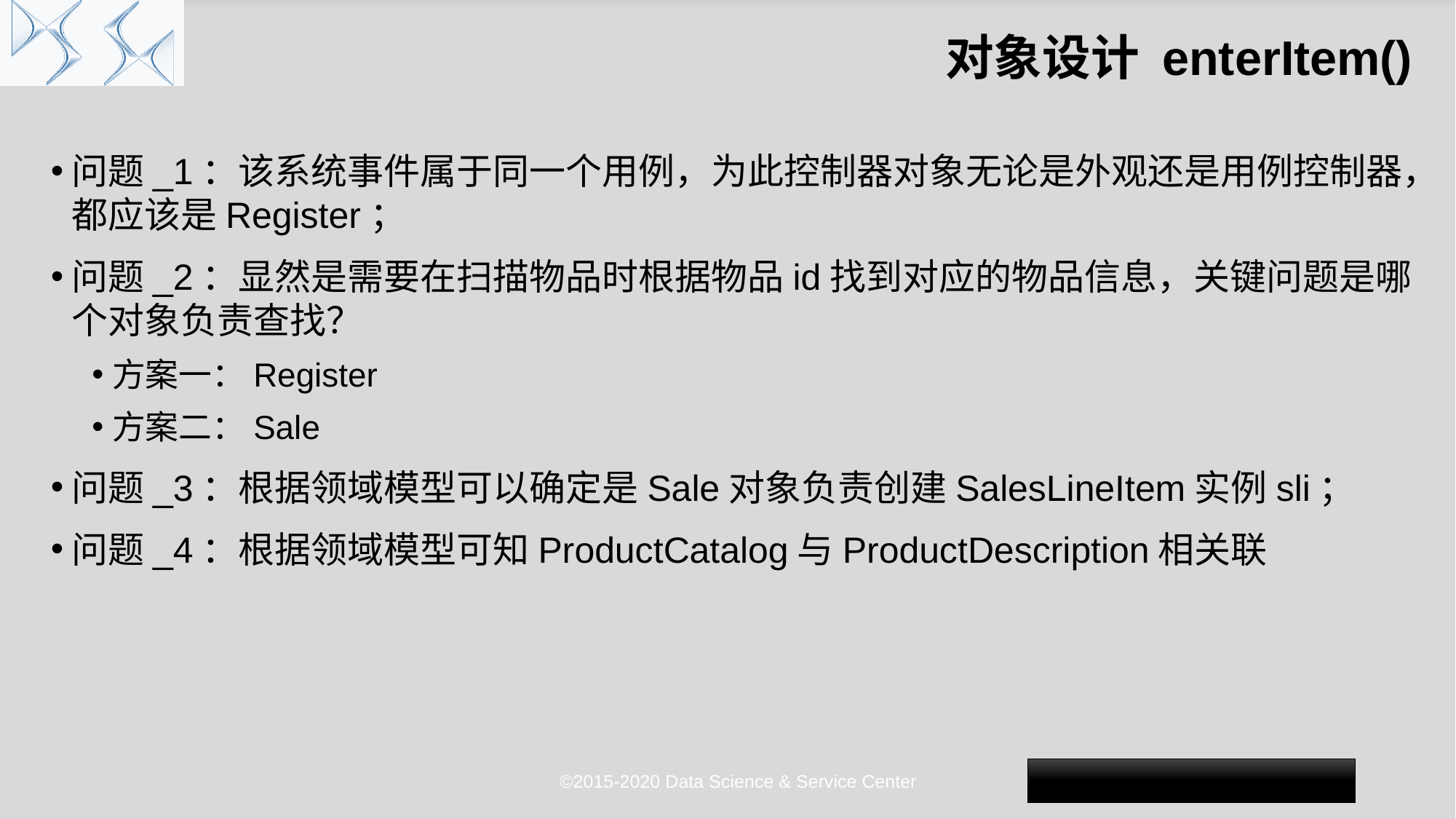

# 对象设计 enterItem()
问题_1：该系统事件属于同一个用例，为此控制器对象无论是外观还是用例控制器，都应该是Register；
问题_2：显然是需要在扫描物品时根据物品id找到对应的物品信息，关键问题是哪个对象负责查找？
方案一：Register
方案二：Sale
问题_3：根据领域模型可以确定是Sale对象负责创建SalesLineItem实例sli；
问题_4：根据领域模型可知ProductCatalog与ProductDescription相关联

©2015-2020 Data Science & Service Center
30